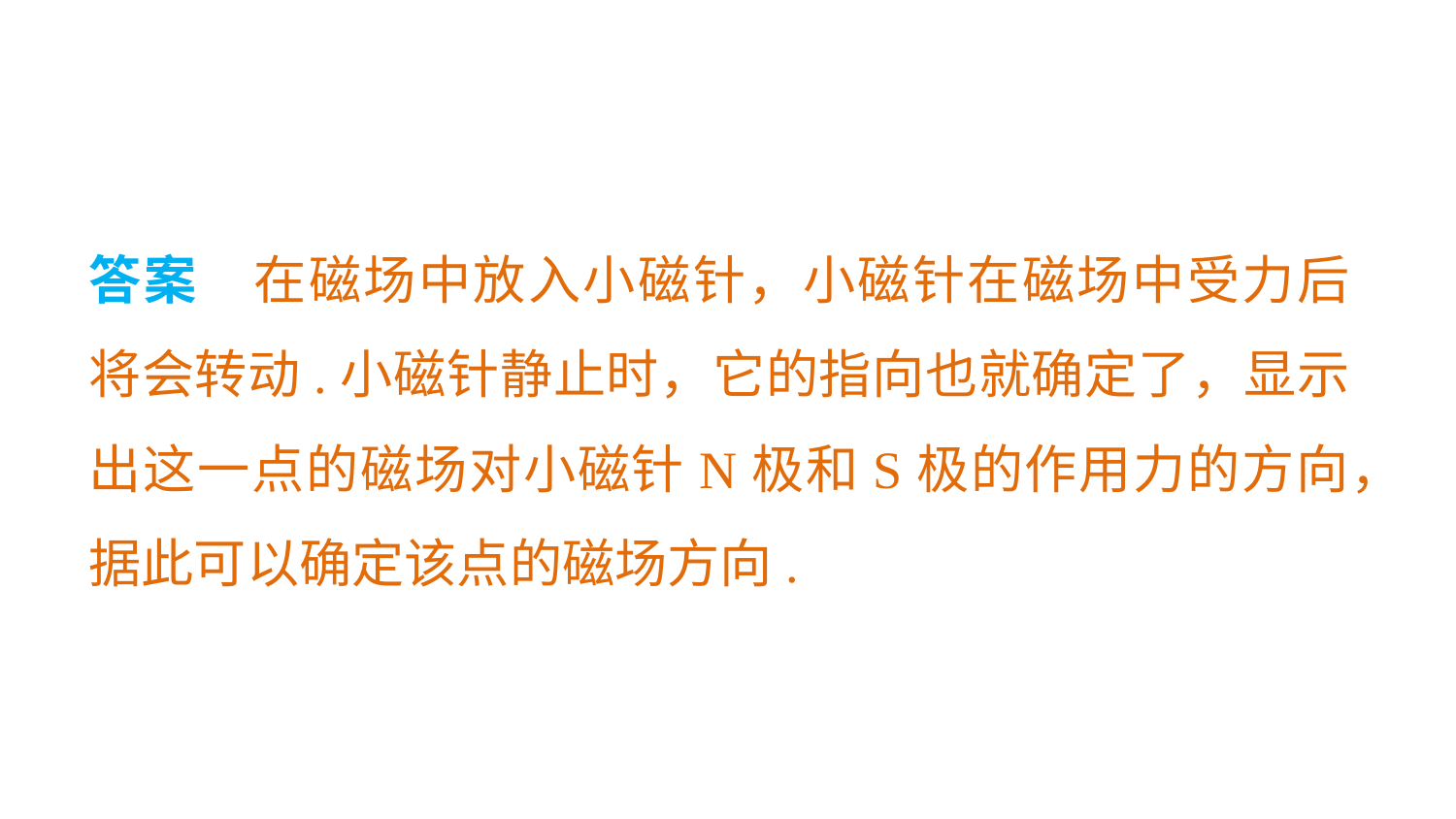

答案　在磁场中放入小磁针，小磁针在磁场中受力后将会转动.小磁针静止时，它的指向也就确定了，显示出这一点的磁场对小磁针N极和S极的作用力的方向，据此可以确定该点的磁场方向.